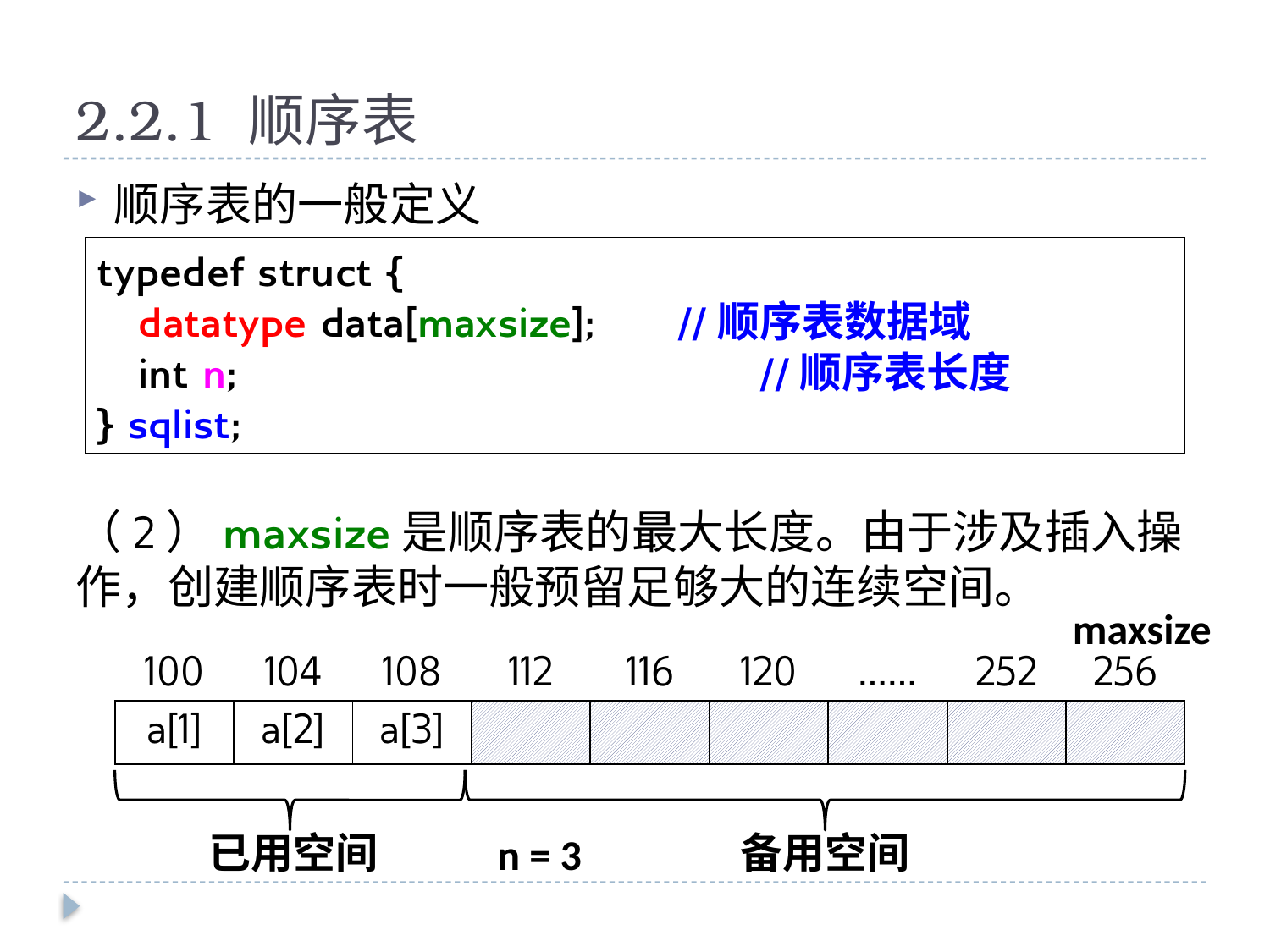

# 2.2.1 顺序表
顺序表的一般定义

（2）maxsize是顺序表的最大长度。由于涉及插入操作，创建顺序表时一般预留足够大的连续空间。

typedef struct {
   datatype data[maxsize];      //顺序表数据域
   int n;				  //顺序表长度
} sqlist;

maxsize

| 100 | 104 | 108 | 112 | 116 | 120 | …… | 252 | 256 |
| --- | --- | --- | --- | --- | --- | --- | --- | --- |
| a[1] | a[2] | a[3] |  |  |  |  |  |  |
已用空间
备用空间
n = 3